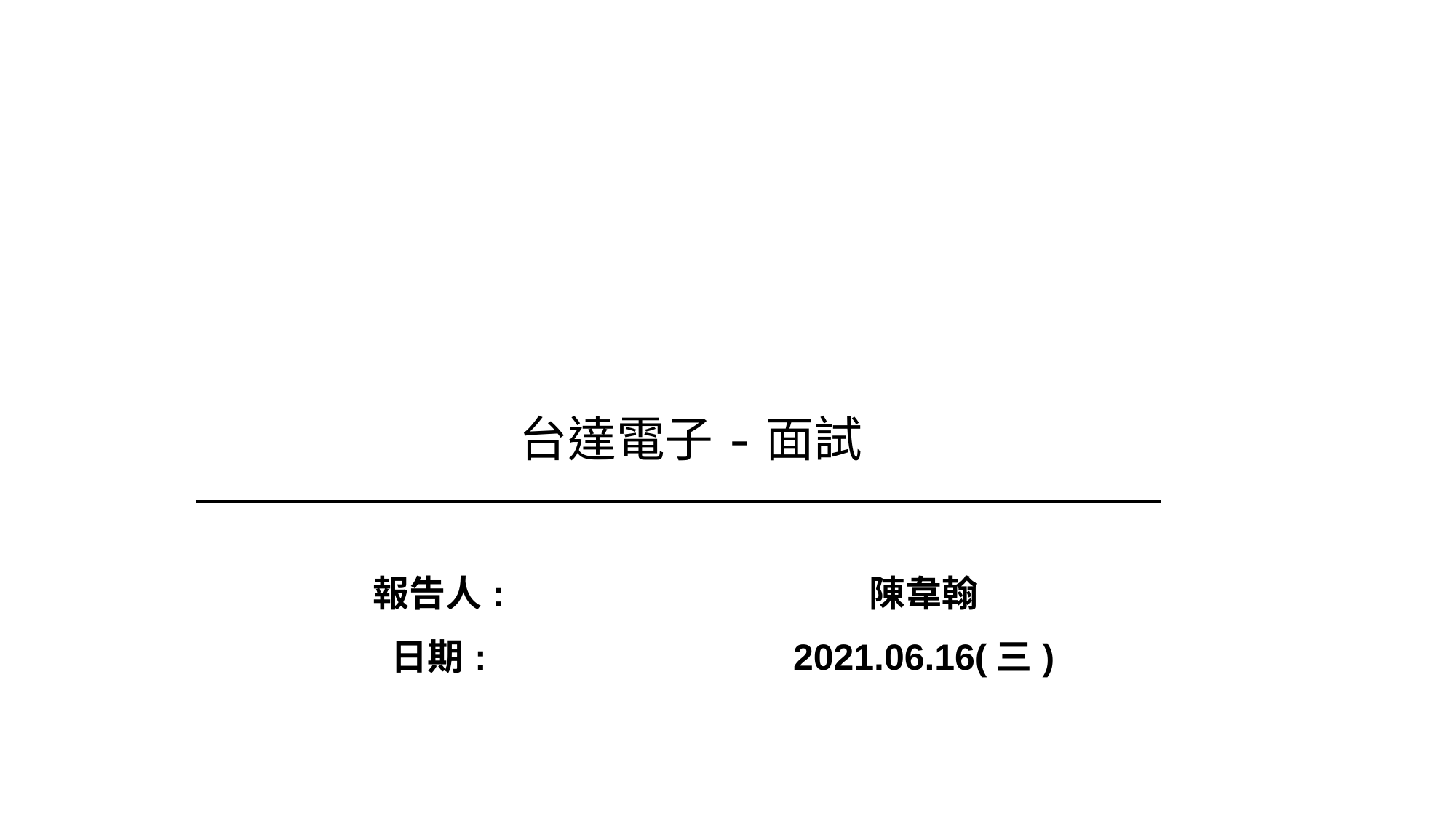

台達電子-面試
| 報告人: | 陳韋翰 |
| --- | --- |
| 日期: | 2021.06.16(三) |
1